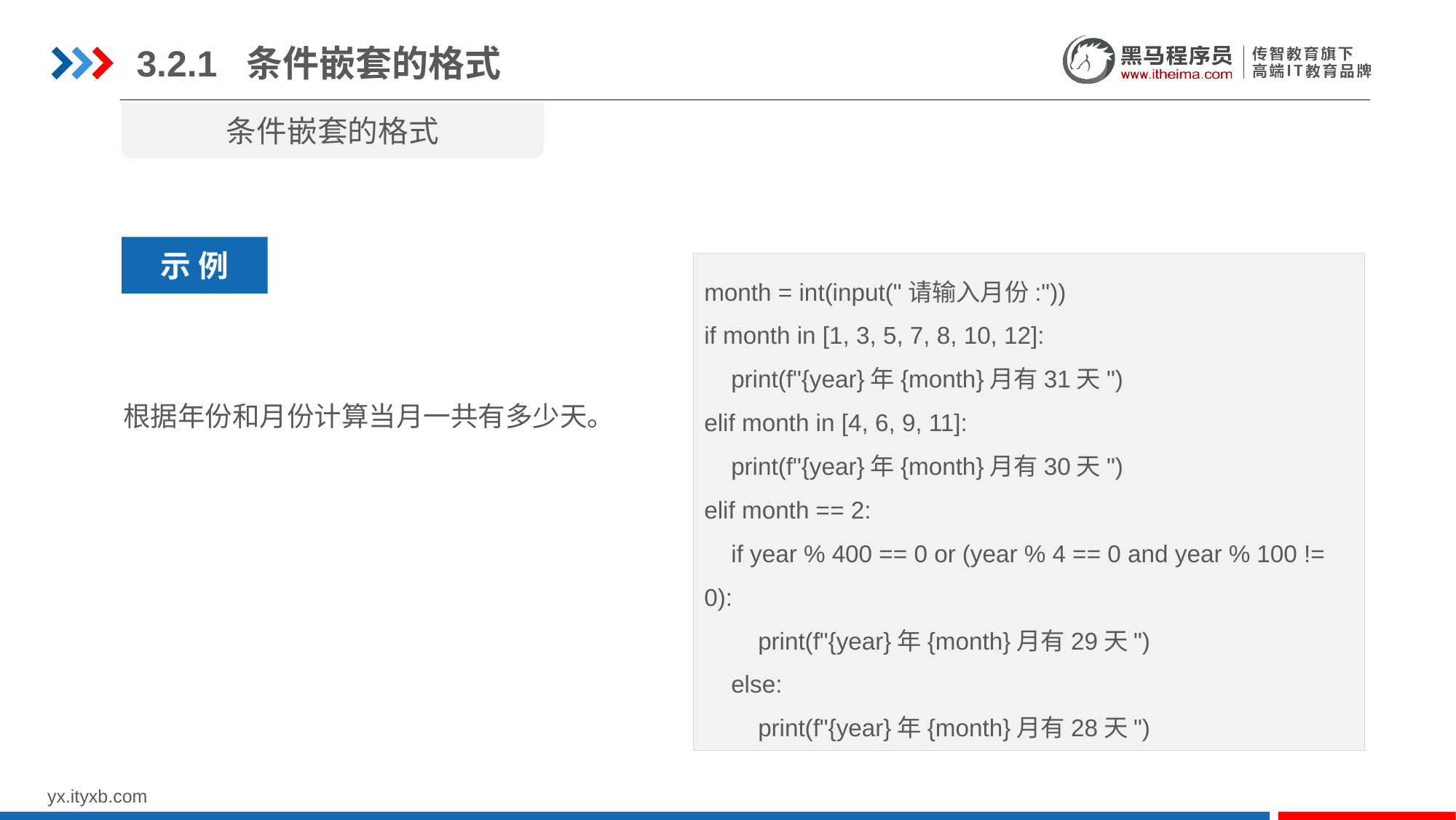

3.2.1  条件嵌套的格式

条件嵌套的格式

示 例
month = int(input("请输入月份:"))
if month in [1, 3, 5, 7, 8, 10, 12]:
    print(f"{year}年{month}月有31天")
elif month in [4, 6, 9, 11]:
    print(f"{year}年{month}月有30天")
elif month == 2:
    if year % 400 == 0 or (year % 4 == 0 and year % 100 != 0):
        print(f"{year}年{month}月有29天")
    else:
        print(f"{year}年{month}月有28天")
根据年份和月份计算当月一共有多少天。